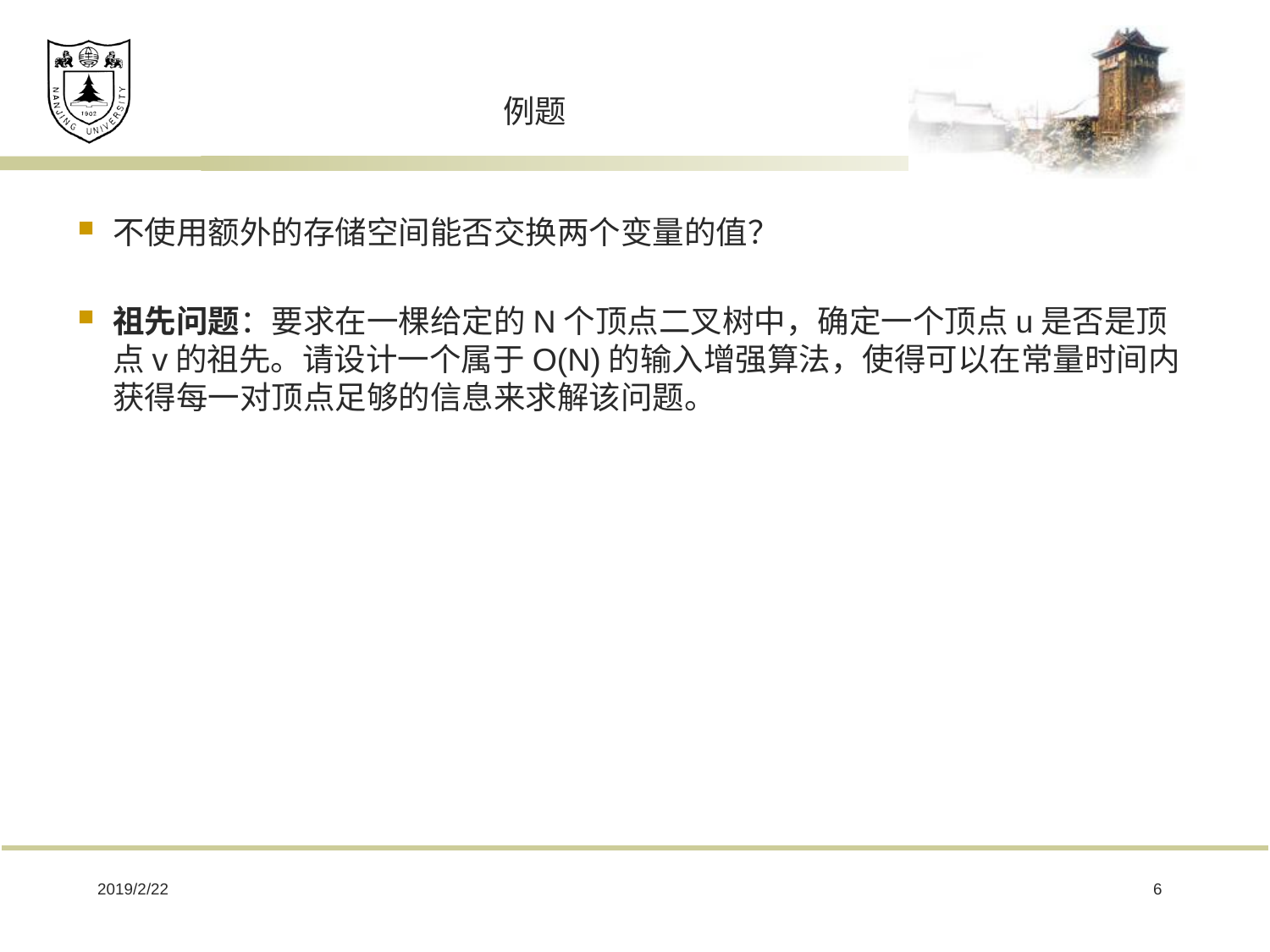

# 例题
不使用额外的存储空间能否交换两个变量的值？

祖先问题：要求在一棵给定的N个顶点二叉树中，确定一个顶点u是否是顶点v的祖先。请设计一个属于O(N)的输入增强算法，使得可以在常量时间内获得每一对顶点足够的信息来求解该问题。

2019/2/22
6